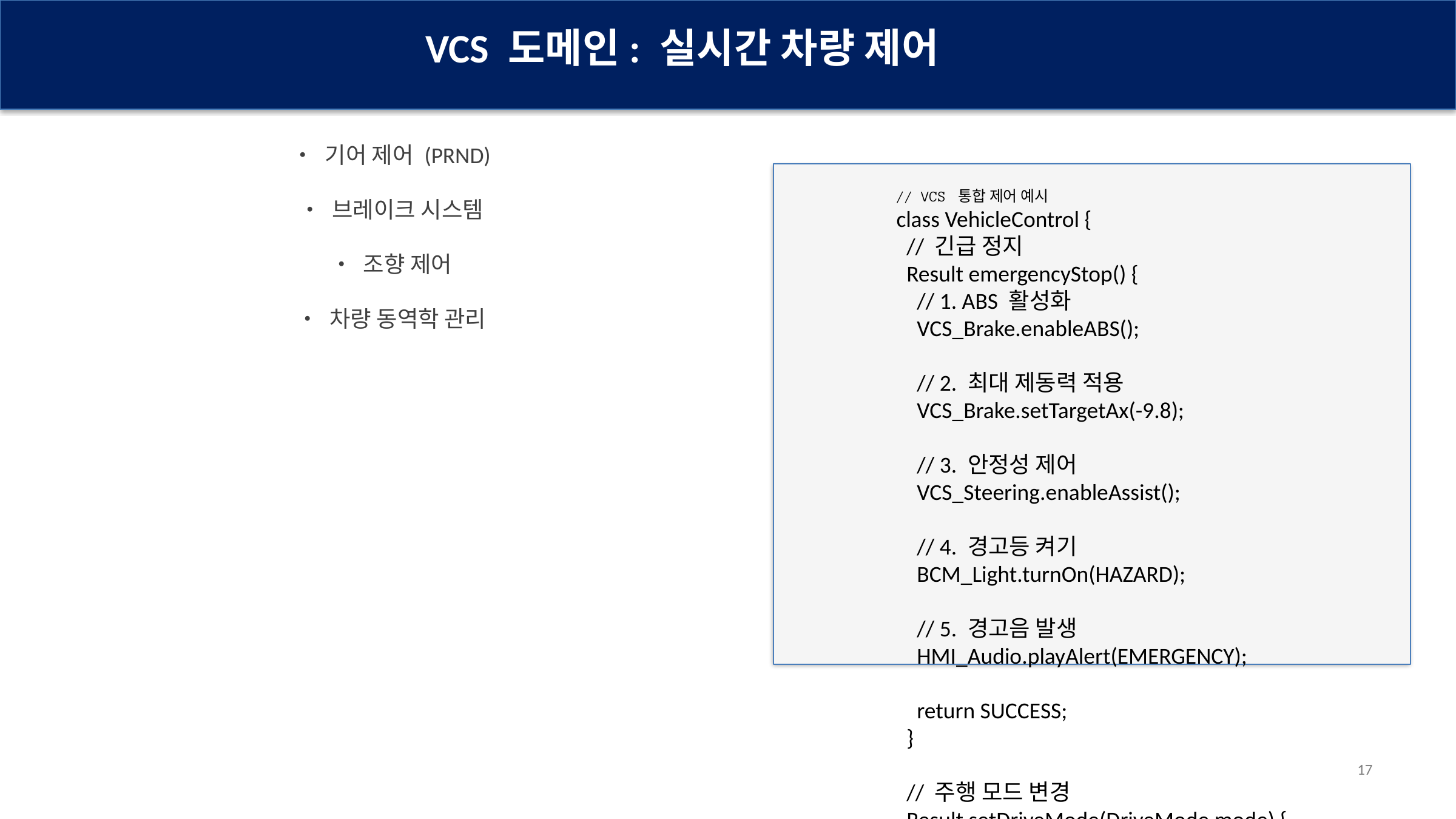

VCS 도메인: 실시간 차량 제어
• 기어 제어 (PRND)

// VCS 통합 제어 예시
class VehicleControl {
  // 긴급 정지
  Result emergencyStop() {
    // 1. ABS 활성화
    VCS_Brake.enableABS();

    // 2. 최대 제동력 적용
    VCS_Brake.setTargetAx(-9.8);

    // 3. 안정성 제어
    VCS_Steering.enableAssist();

    // 4. 경고등 켜기
    BCM_Light.turnOn(HAZARD);

    // 5. 경고음 발생
    HMI_Audio.playAlert(EMERGENCY);

    return SUCCESS;
  }

  // 주행 모드 변경
  Result setDriveMode(DriveMode mode) {
    switch(mode) {
      case ECO:
        EMS_PowerDist.setPowerLimit(60);
        TMS_AC.setWorkMode(MODE_ECO);
        break;
      case SPORT:
        EMS_PowerDist.setPowerLimit(100);
        VCS_Steering.setSensitivity(HIGH);
        break;
    }
  }
}
• 브레이크 시스템
• 조향 제어
• 차량 동역학 관리
17